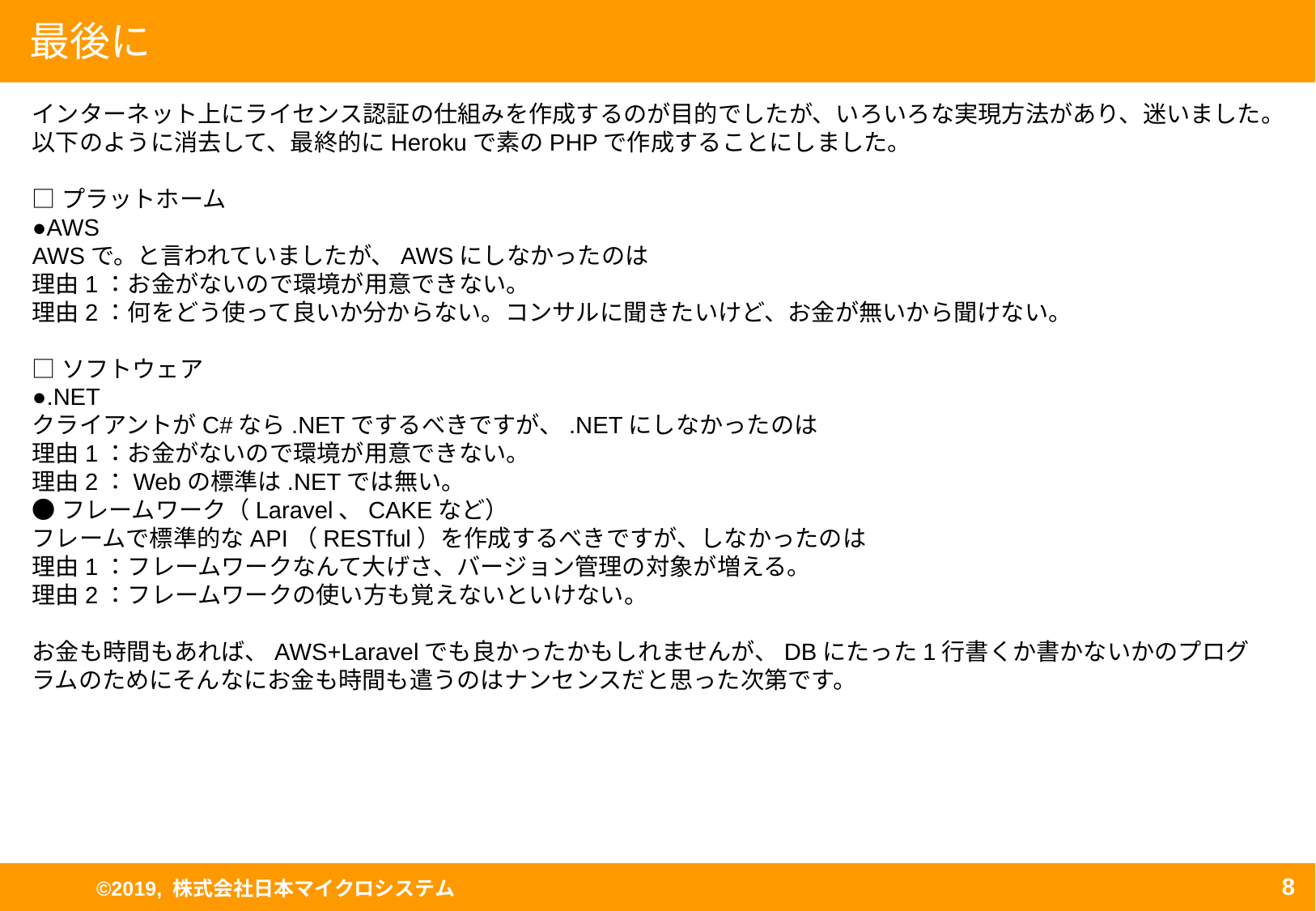

# 最後に
インターネット上にライセンス認証の仕組みを作成するのが目的でしたが、いろいろな実現方法があり、迷いました。
以下のように消去して、最終的にHerokuで素のPHPで作成することにしました。

□プラットホーム
●AWS
AWSで。と言われていましたが、AWSにしなかったのは
理由1：お金がないので環境が用意できない。
理由2：何をどう使って良いか分からない。コンサルに聞きたいけど、お金が無いから聞けない。

□ソフトウェア
●.NET
クライアントがC#なら.NETでするべきですが、.NETにしなかったのは
理由1：お金がないので環境が用意できない。
理由2：Webの標準は.NETでは無い。
●フレームワーク（Laravel、CAKEなど）
フレームで標準的なAPI（RESTful）を作成するべきですが、しなかったのは
理由1：フレームワークなんて大げさ、バージョン管理の対象が増える。
理由2：フレームワークの使い方も覚えないといけない。

お金も時間もあれば、AWS+Laravelでも良かったかもしれませんが、DBにたった1行書くか書かないかのプログラムのためにそんなにお金も時間も遣うのはナンセンスだと思った次第です。

 8